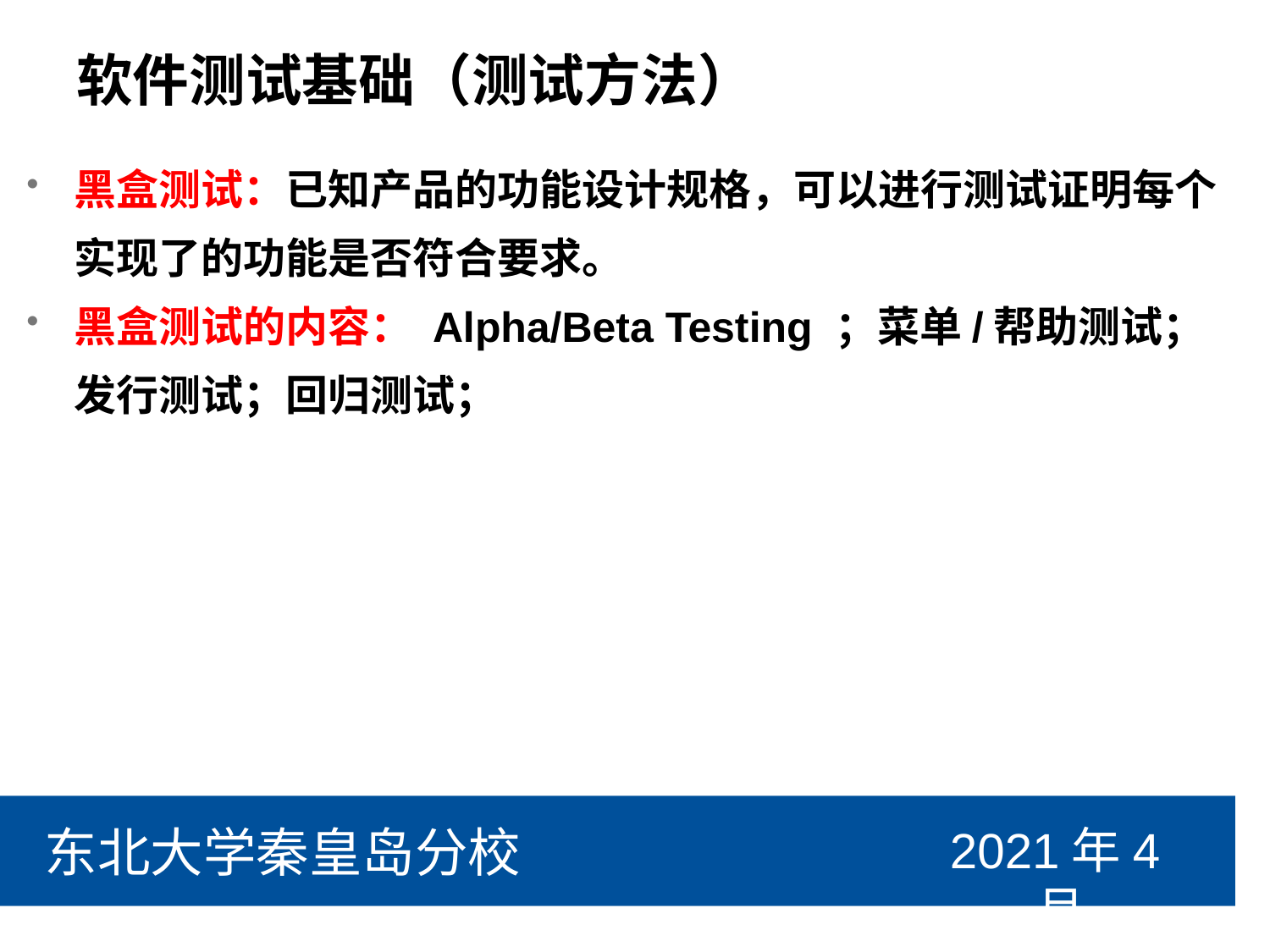

# 软件测试基础（测试方法）
黑盒测试：已知产品的功能设计规格，可以进行测试证明每个实现了的功能是否符合要求。
黑盒测试的内容： Alpha/Beta Testing ；菜单/帮助测试；发行测试；回归测试；